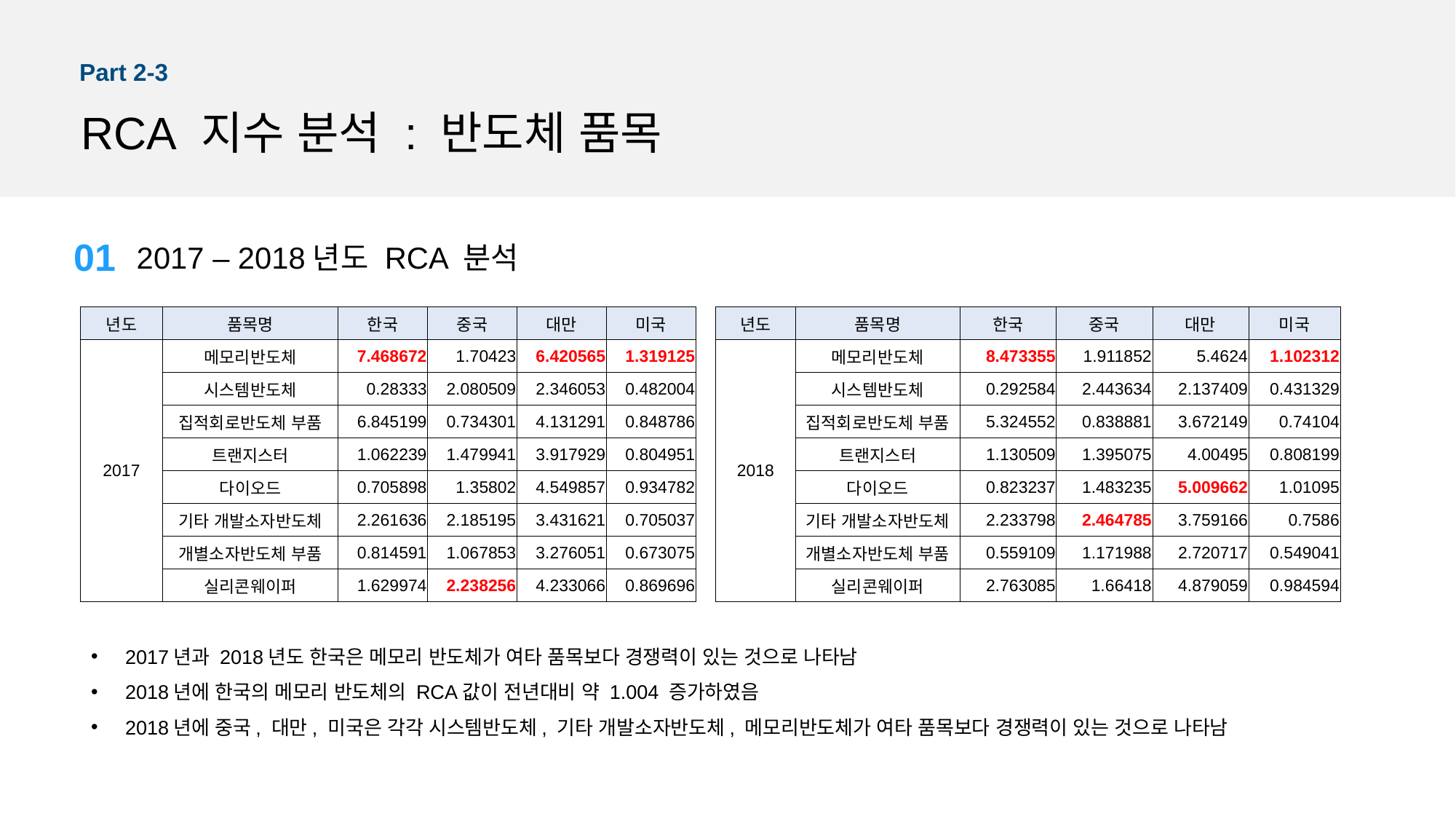

Part 2-3
RCA 지수 분석 : 반도체 품목
01
2017 – 2018년도 RCA 분석
| 년도 | 품목명 | 한국 | 중국 | 대만 | 미국 |
| --- | --- | --- | --- | --- | --- |
| 2017 | 메모리반도체 | 7.468672 | 1.70423 | 6.420565 | 1.319125 |
|  | 시스템반도체 | 0.28333 | 2.080509 | 2.346053 | 0.482004 |
|  | 집적회로반도체 부품 | 6.845199 | 0.734301 | 4.131291 | 0.848786 |
|  | 트랜지스터 | 1.062239 | 1.479941 | 3.917929 | 0.804951 |
|  | 다이오드 | 0.705898 | 1.35802 | 4.549857 | 0.934782 |
|  | 기타 개발소자반도체 | 2.261636 | 2.185195 | 3.431621 | 0.705037 |
|  | 개별소자반도체 부품 | 0.814591 | 1.067853 | 3.276051 | 0.673075 |
|  | 실리콘웨이퍼 | 1.629974 | 2.238256 | 4.233066 | 0.869696 |
| 년도 | 품목명 | 한국 | 중국 | 대만 | 미국 |
| --- | --- | --- | --- | --- | --- |
| 2018 | 메모리반도체 | 8.473355 | 1.911852 | 5.4624 | 1.102312 |
|  | 시스템반도체 | 0.292584 | 2.443634 | 2.137409 | 0.431329 |
|  | 집적회로반도체 부품 | 5.324552 | 0.838881 | 3.672149 | 0.74104 |
|  | 트랜지스터 | 1.130509 | 1.395075 | 4.00495 | 0.808199 |
|  | 다이오드 | 0.823237 | 1.483235 | 5.009662 | 1.01095 |
|  | 기타 개발소자반도체 | 2.233798 | 2.464785 | 3.759166 | 0.7586 |
|  | 개별소자반도체 부품 | 0.559109 | 1.171988 | 2.720717 | 0.549041 |
|  | 실리콘웨이퍼 | 2.763085 | 1.66418 | 4.879059 | 0.984594 |
2017년과 2018년도 한국은 메모리 반도체가 여타 품목보다 경쟁력이 있는 것으로 나타남
2018년에 한국의 메모리 반도체의 RCA값이 전년대비 약 1.004 증가하였음
2018년에 중국, 대만, 미국은 각각 시스템반도체, 기타 개발소자반도체, 메모리반도체가 여타 품목보다 경쟁력이 있는 것으로 나타남